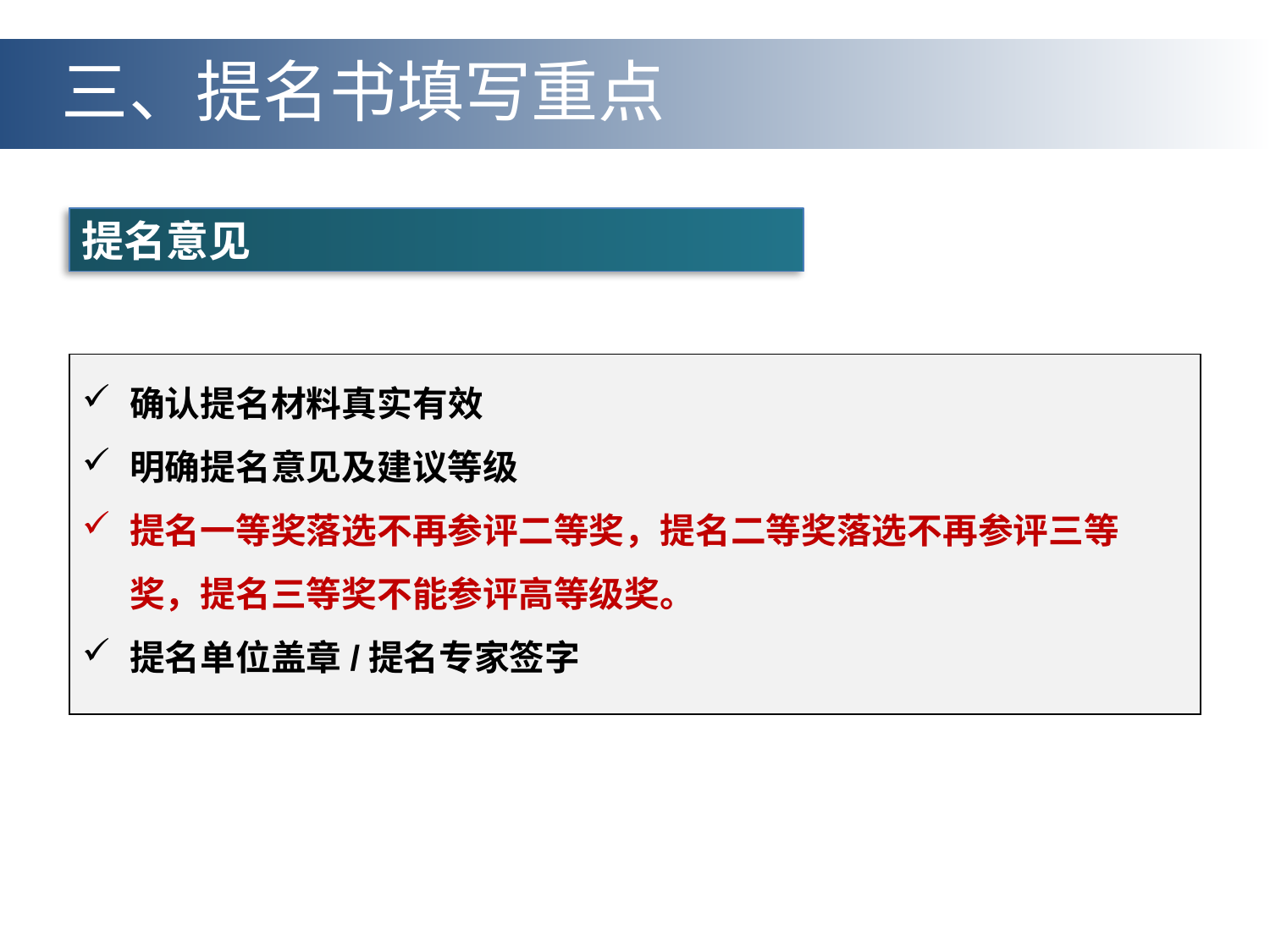

三、提名书填写重点
提名意见
确认提名材料真实有效
明确提名意见及建议等级
提名一等奖落选不再参评二等奖，提名二等奖落选不再参评三等奖，提名三等奖不能参评高等级奖。
提名单位盖章/提名专家签字